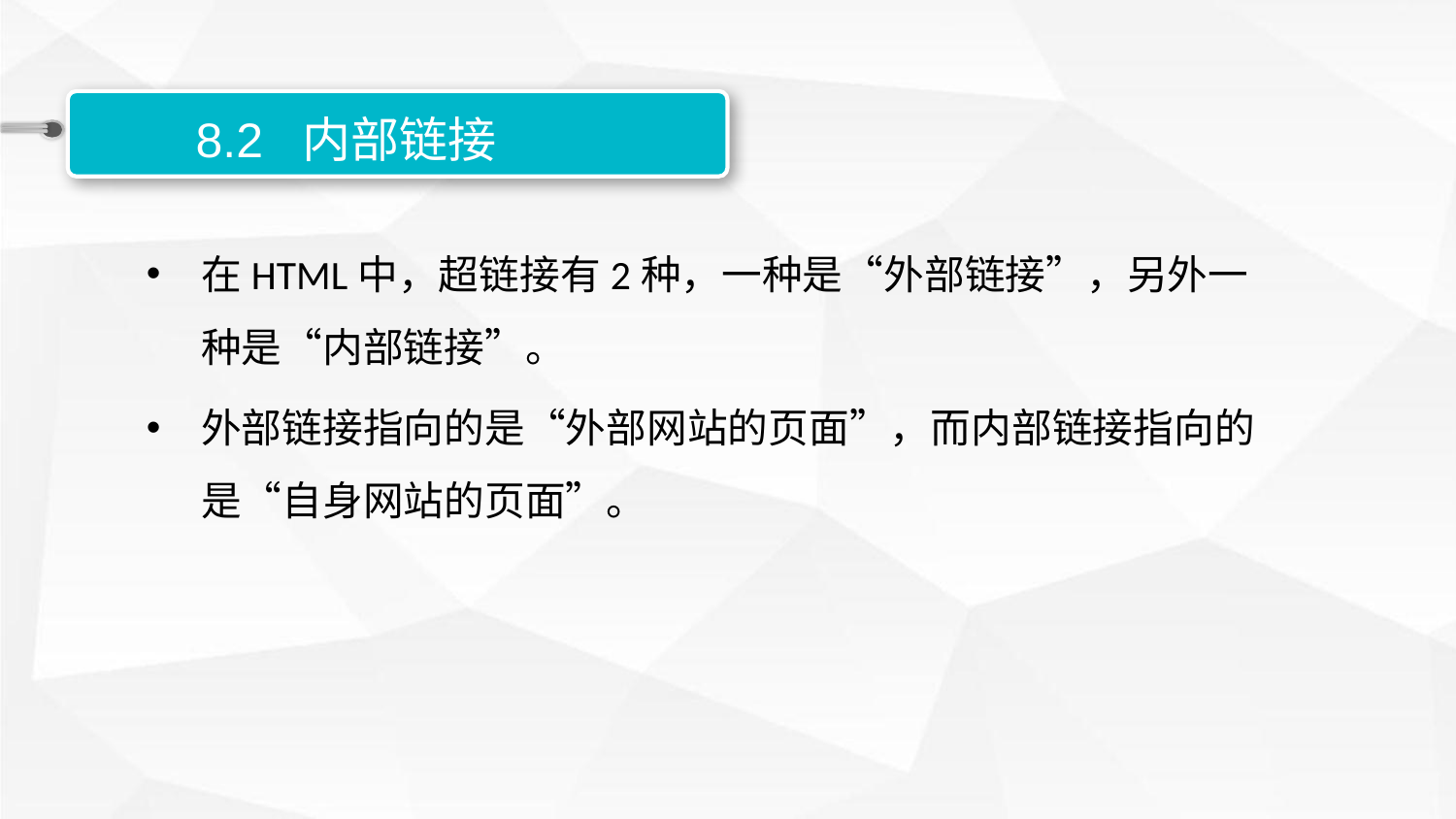

8.2  内部链接

在HTML中，超链接有2种，一种是“外部链接”，另外一种是“内部链接”。
外部链接指向的是“外部网站的页面”，而内部链接指向的是“自身网站的页面”。